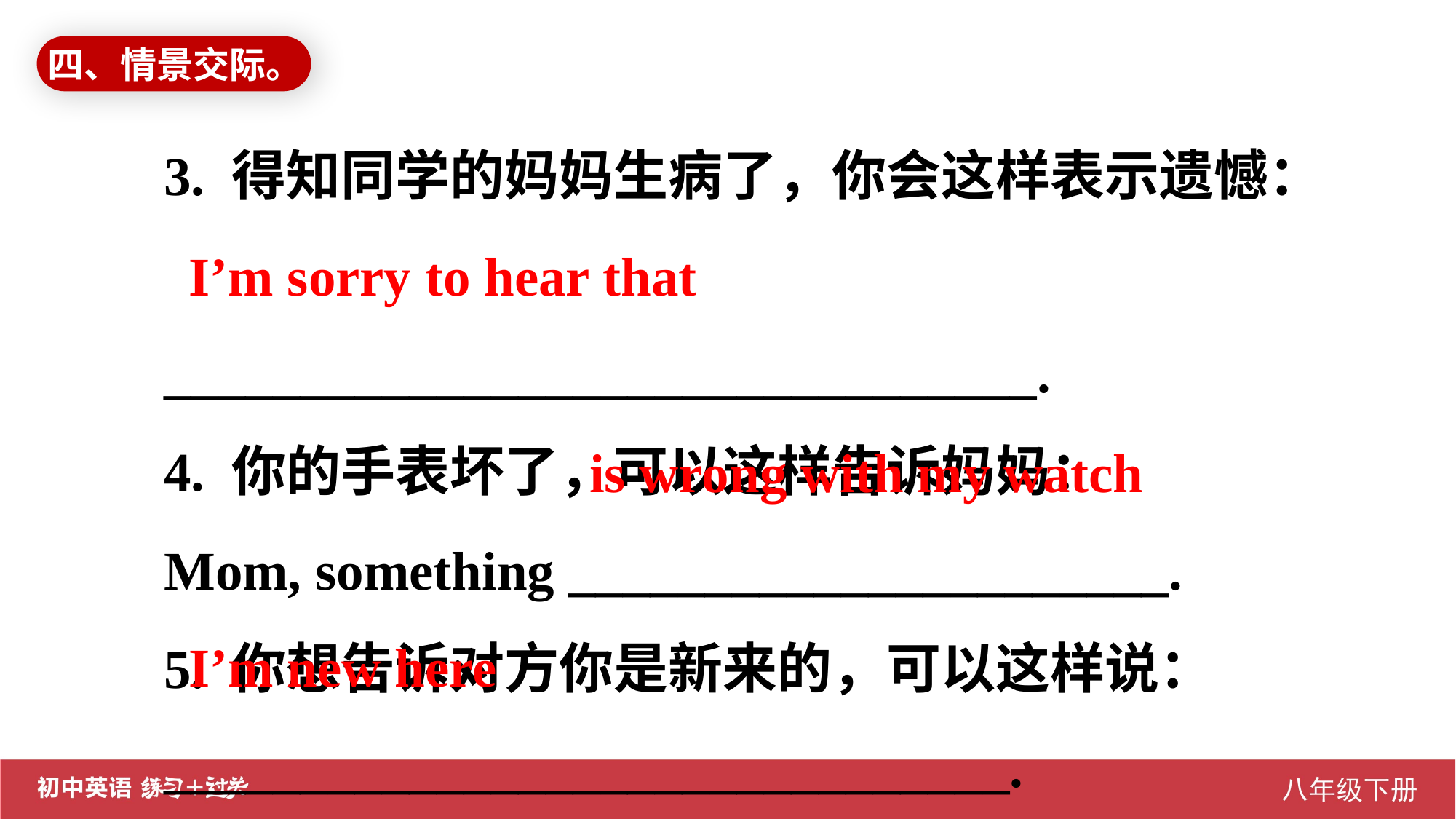

四、情景交际。
3. 得知同学的妈妈生病了，你会这样表示遗憾：
________________________________.
4. 你的手表坏了，可以这样告诉妈妈：
Mom, something ______________________.
5. 你想告诉对方你是新来的，可以这样说：
_______________________________.
I’m sorry to hear that
is wrong with my watch
I’m new here